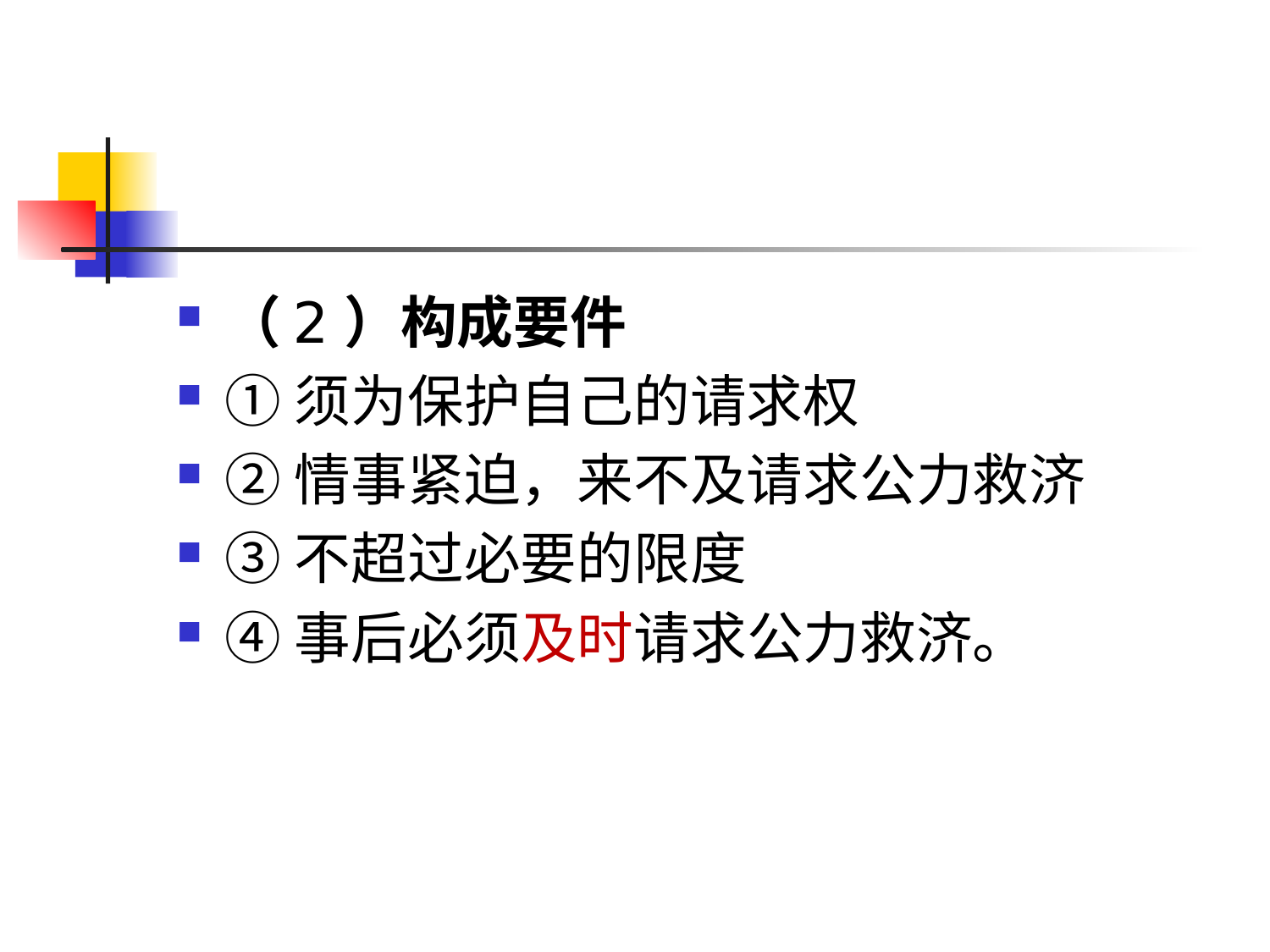

#
（2）构成要件
①须为保护自己的请求权
②情事紧迫，来不及请求公力救济
③不超过必要的限度
④事后必须及时请求公力救济。